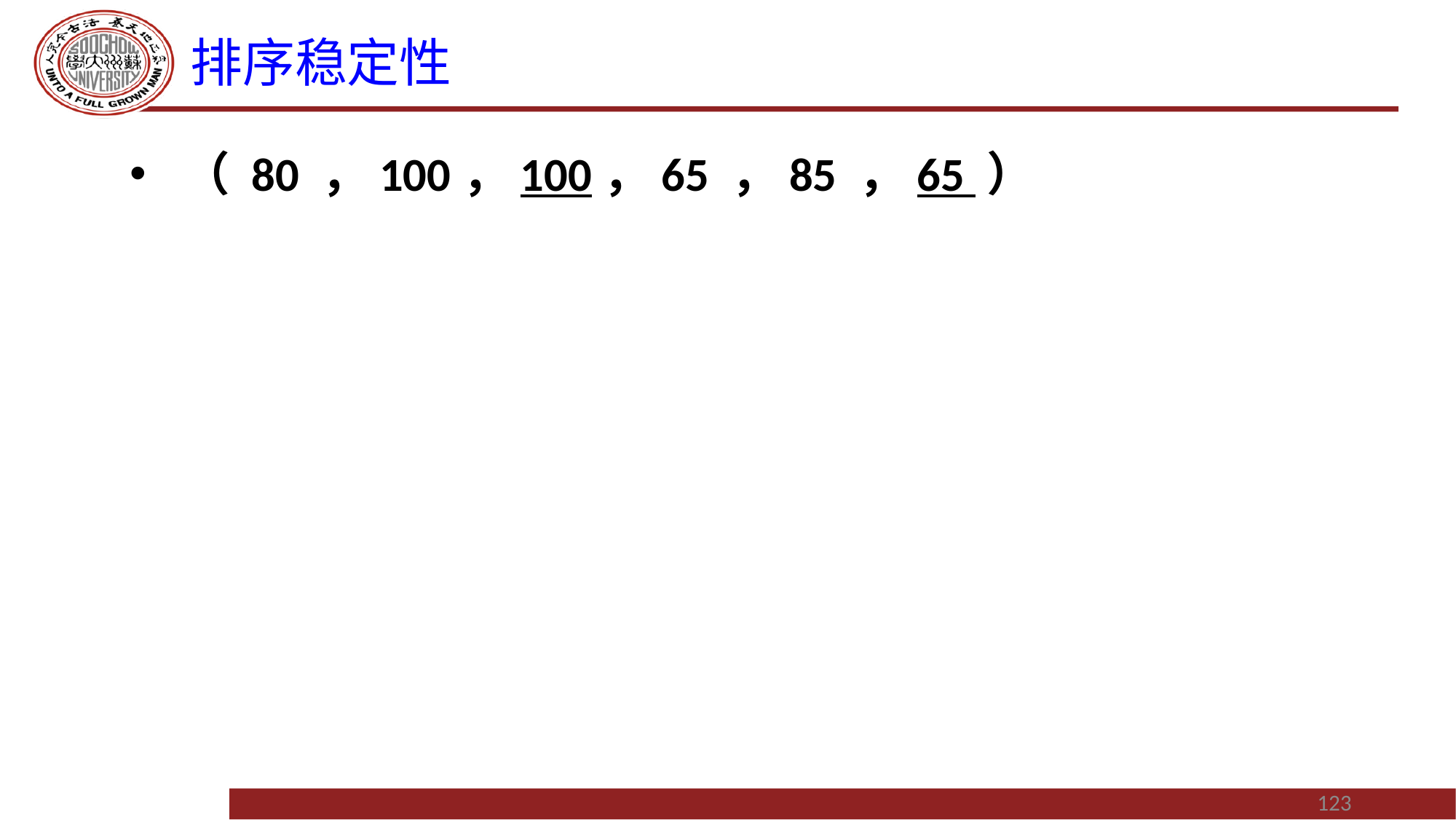

# 排序稳定性
（ 80 ，100，100，65 ，85 ，65 ）

123